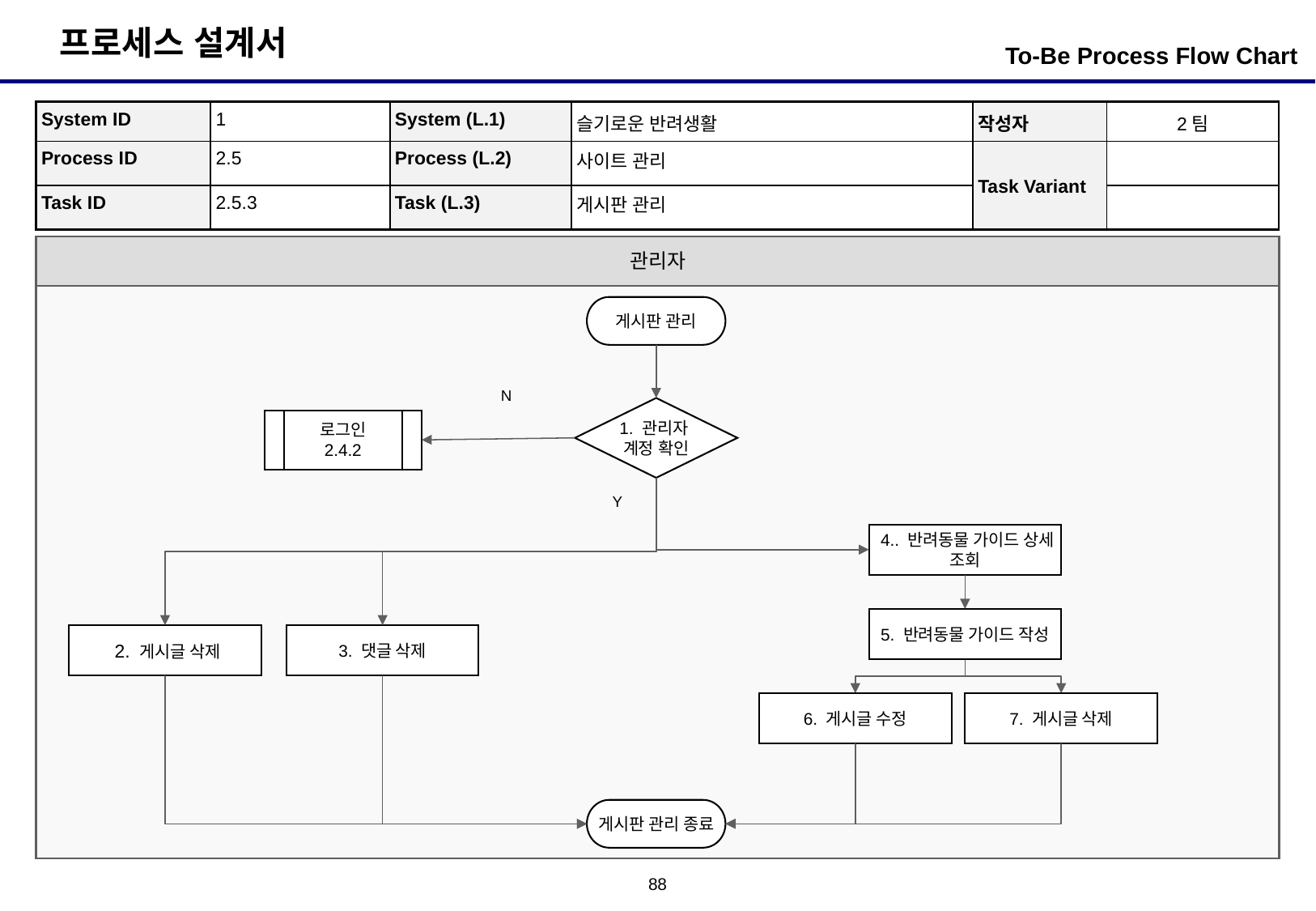

To-Be Process Flow Chart
| System ID | 1 | System (L.1) | 슬기로운 반려생활 | 작성자 | 2팀 |
| --- | --- | --- | --- | --- | --- |
| Process ID | 2.5 | Process (L.2) | 사이트 관리 | Task Variant |  |
| Task ID | 2.5.3 | Task (L.3) | 게시판 관리 |  |  |
| 관리자 |
| --- |
|  |
게시판 관리
N
1. 관리자
계정 확인

로그인
2.4.2

Y
 4.. 반려동물 가이드 상세 조회
5. 반려동물 가이드 작성
 2. 게시글 삭제
3. 댓글 삭제
6. 게시글 수정
7. 게시글 삭제
게시판 관리 종료